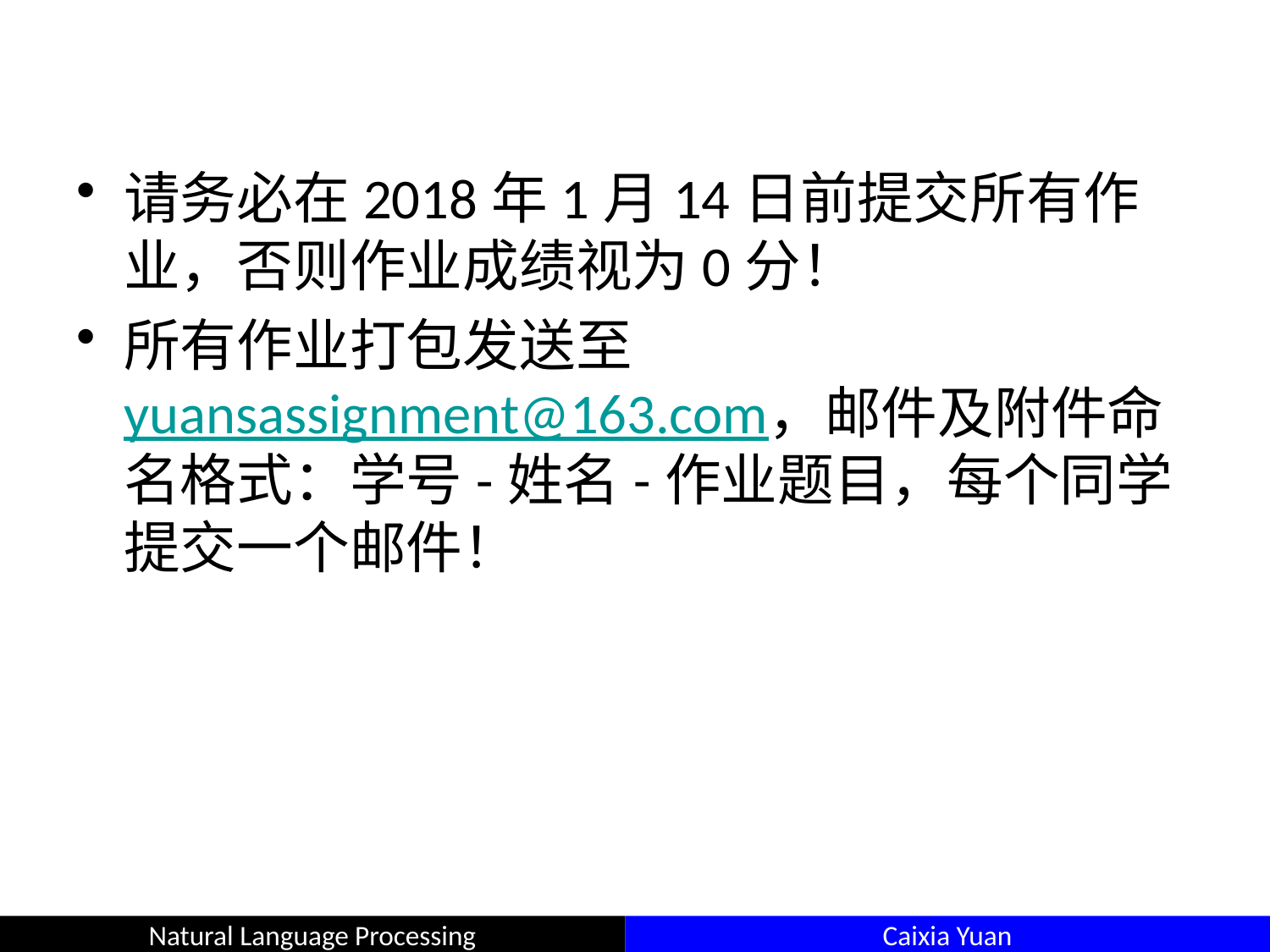

#
请务必在2018年1月14日前提交所有作业，否则作业成绩视为0分！
所有作业打包发送至yuansassignment@163.com，邮件及附件命名格式：学号-姓名-作业题目，每个同学提交一个邮件！